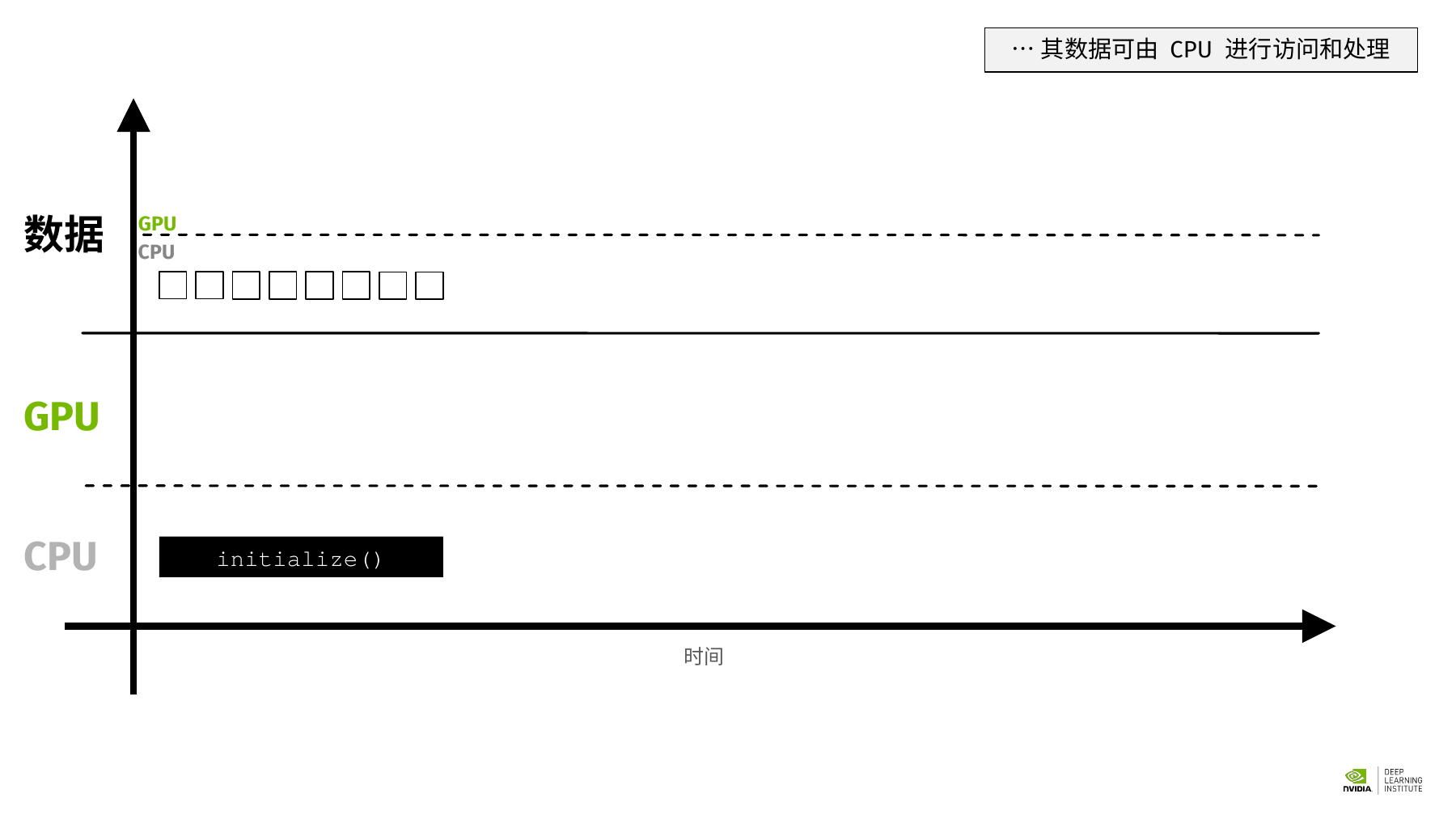

…其数据可由 CPU 进行访问和处理
时间
GPU
数据
CPU

GPU
CPU
initialize()
时间